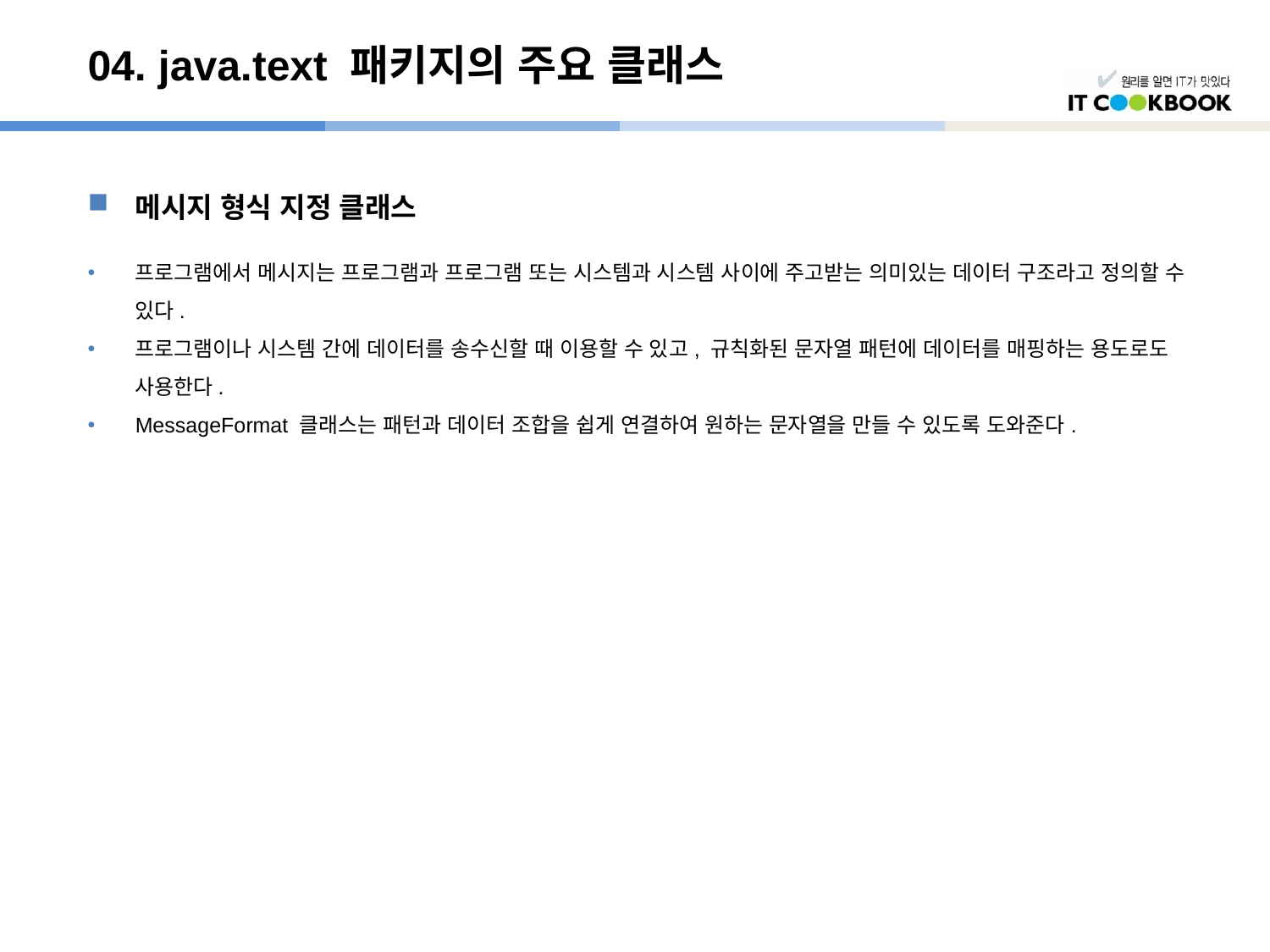

# 04. java.text 패키지의 주요 클래스
메시지 형식 지정 클래스
프로그램에서 메시지는 프로그램과 프로그램 또는 시스템과 시스템 사이에 주고받는 의미있는 데이터 구조라고 정의할 수 있다.
프로그램이나 시스템 간에 데이터를 송수신할 때 이용할 수 있고, 규칙화된 문자열 패턴에 데이터를 매핑하는 용도로도 사용한다.
MessageFormat 클래스는 패턴과 데이터 조합을 쉽게 연결하여 원하는 문자열을 만들 수 있도록 도와준다.